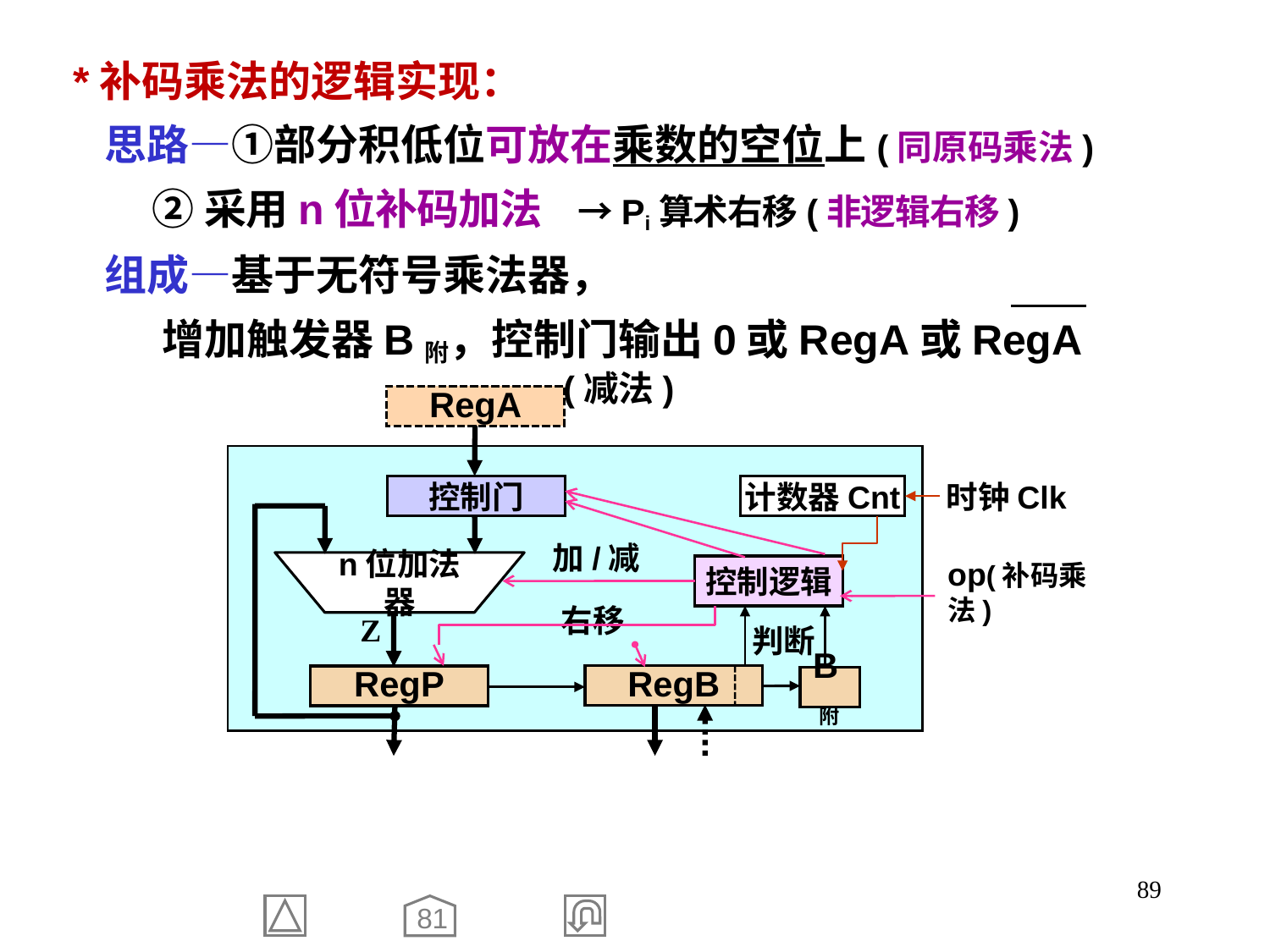

*补码乘法的逻辑实现：
      思路—①部分积低位可放在乘数的空位上(同原码乘法)
            ②采用n位补码加法    →Pi算术右移(非逻辑右移)
      组成—基于无符号乘法器，
            增加触发器B附，控制门输出0或RegA或RegA
                                                      (减法)
RegA

时钟Clk
控制门
计数器Cnt

加/减
n位加法器
控制逻辑
op(补码乘法)

右移

Z

判断

RegB
RegP
B附

89

81